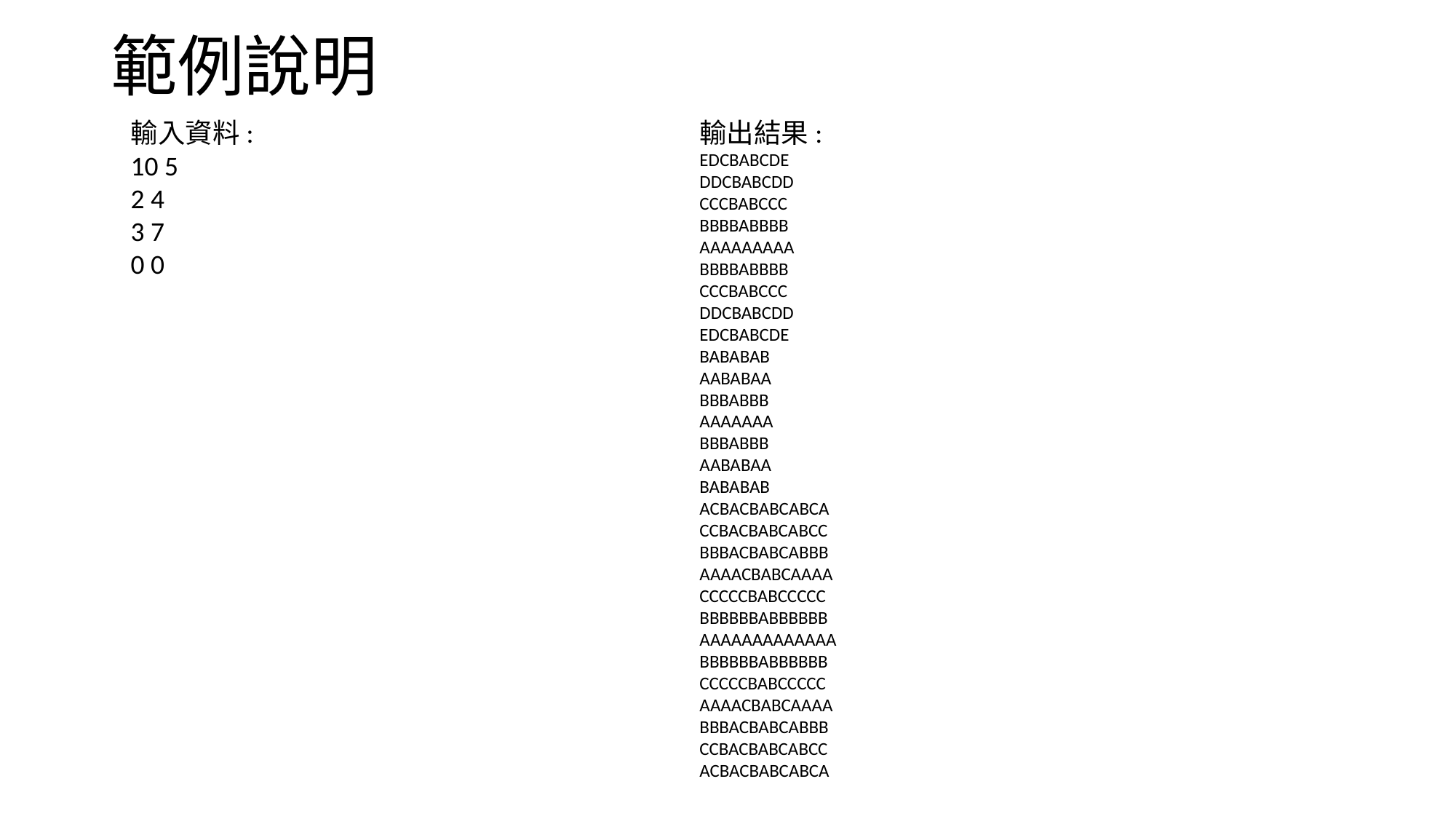

# 範例說明
輸入資料:
10 5
2 4
3 7
0 0
輸出結果:
EDCBABCDE
DDCBABCDD
CCCBABCCC
BBBBABBBB
AAAAAAAAA
BBBBABBBB
CCCBABCCC
DDCBABCDD
EDCBABCDE
BABABAB
AABABAA
BBBABBB
AAAAAAA
BBBABBB
AABABAA
BABABAB
ACBACBABCABCA
CCBACBABCABCC
BBBACBABCABBB
AAAACBABCAAAA
CCCCCBABCCCCC
BBBBBBABBBBBB
AAAAAAAAAAAAA
BBBBBBABBBBBB
CCCCCBABCCCCC
AAAACBABCAAAA
BBBACBABCABBB
CCBACBABCABCC
ACBACBABCABCA